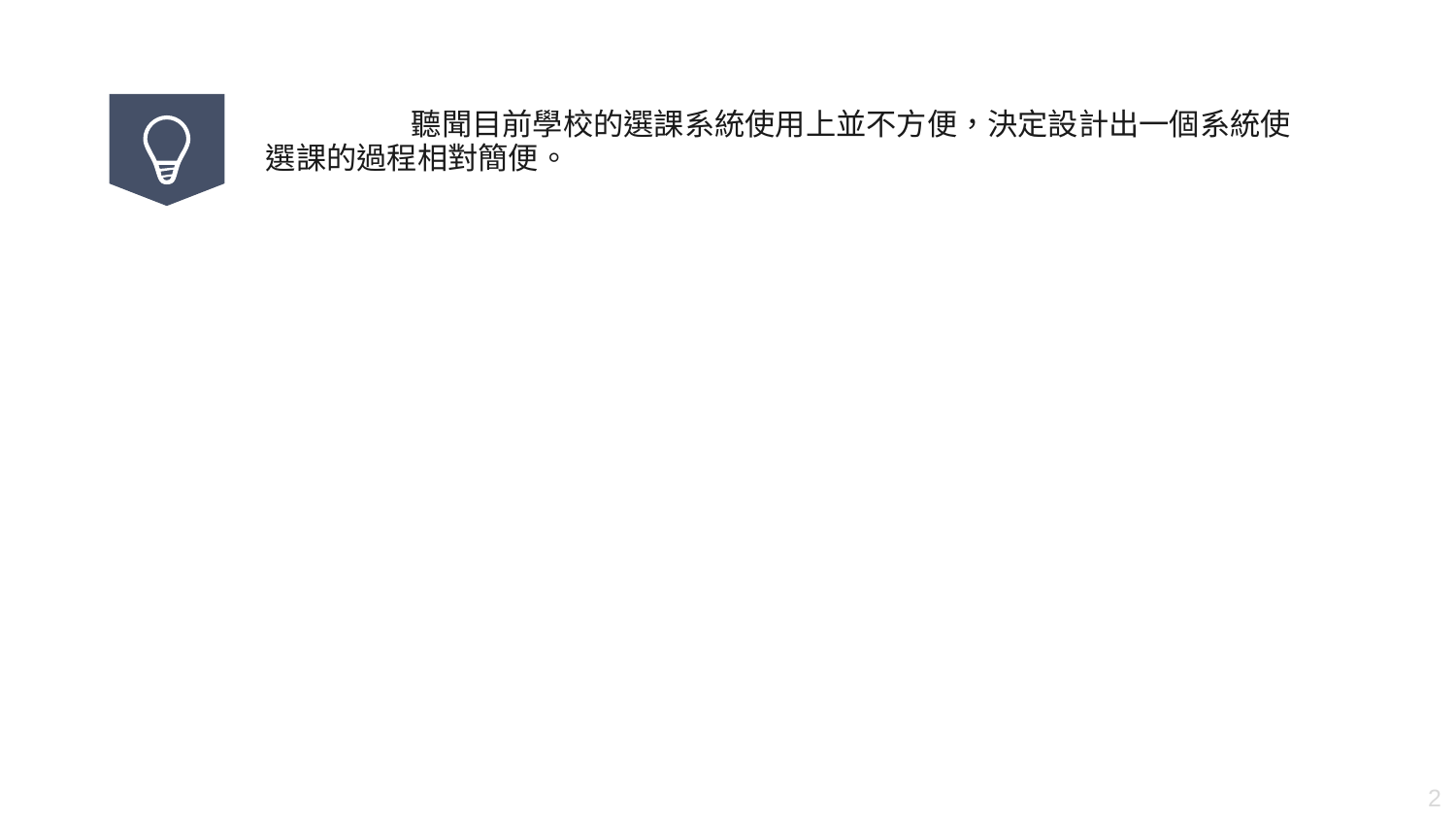

聽聞目前學校的選課系統使用上並不方便，決定設計出一個系統使選課的過程相對簡便。

2